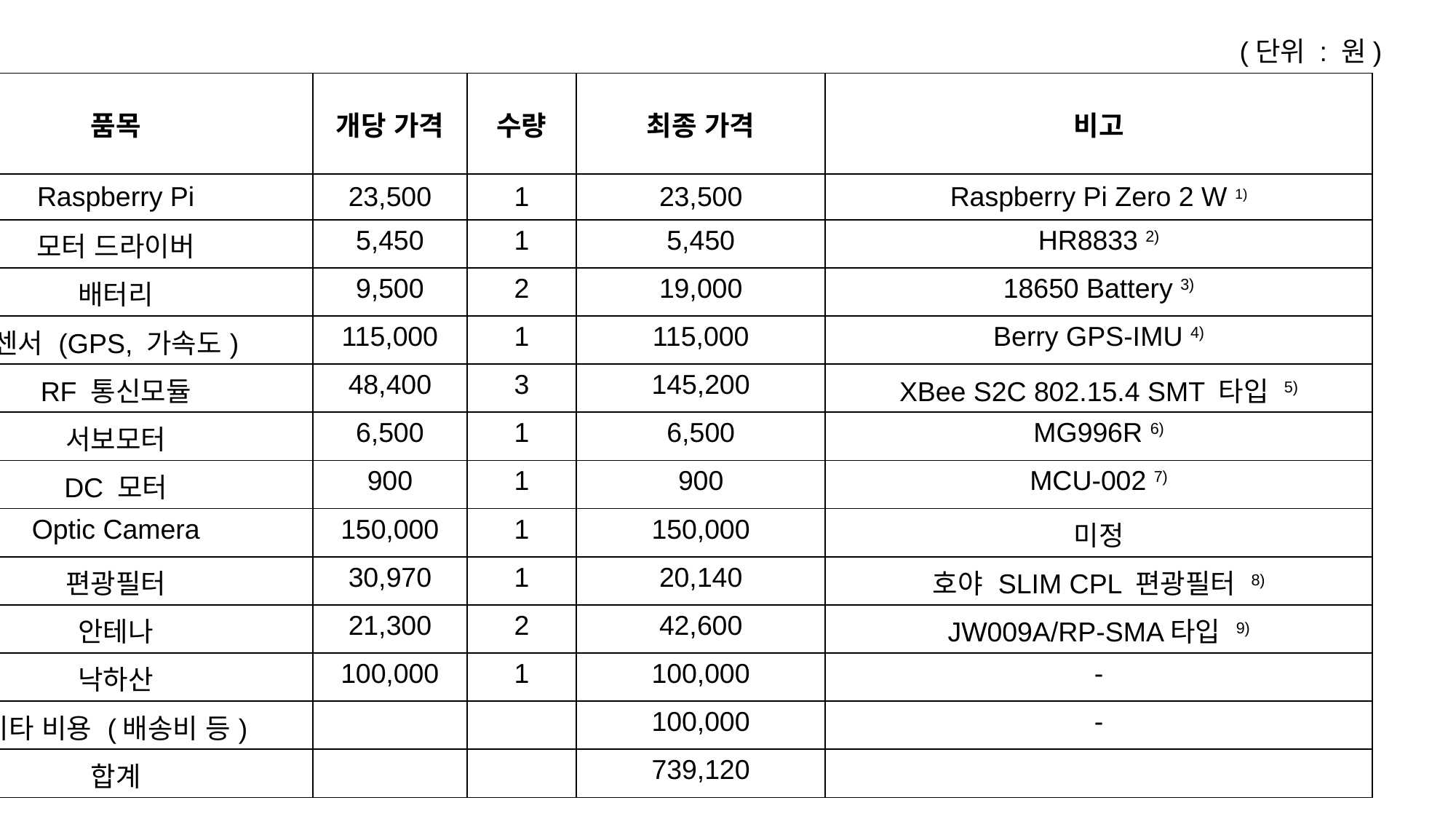

(단위 : 원)
| 품목 | 개당 가격 | 수량 | 최종 가격 | 비고 |
| --- | --- | --- | --- | --- |
| Raspberry Pi | 23,500 | 1 | 23,500 | Raspberry Pi Zero 2 W 1) |
| 모터 드라이버 | 5,450 | 1 | 5,450 | HR8833 2) |
| 배터리 | 9,500 | 2 | 19,000 | 18650 Battery 3) |
| 센서 (GPS, 가속도) | 115,000 | 1 | 115,000 | Berry GPS-IMU 4) |
| RF 통신모듈 | 48,400 | 3 | 145,200 | XBee S2C 802.15.4 SMT 타입 5) |
| 서보모터 | 6,500 | 1 | 6,500 | MG996R 6) |
| DC 모터 | 900 | 1 | 900 | MCU-002 7) |
| Optic Camera | 150,000 | 1 | 150,000 | 미정 |
| 편광필터 | 30,970 | 1 | 20,140 | 호야 SLIM CPL 편광필터 8) |
| 안테나 | 21,300 | 2 | 42,600 | JW009A/RP-SMA타입 9) |
| 낙하산 | 100,000 | 1 | 100,000 | - |
| 기타 비용 (배송비 등) |  |  | 100,000 | - |
| 합계 |  |  | 739,120 |  |
이미지
이미지
이미지